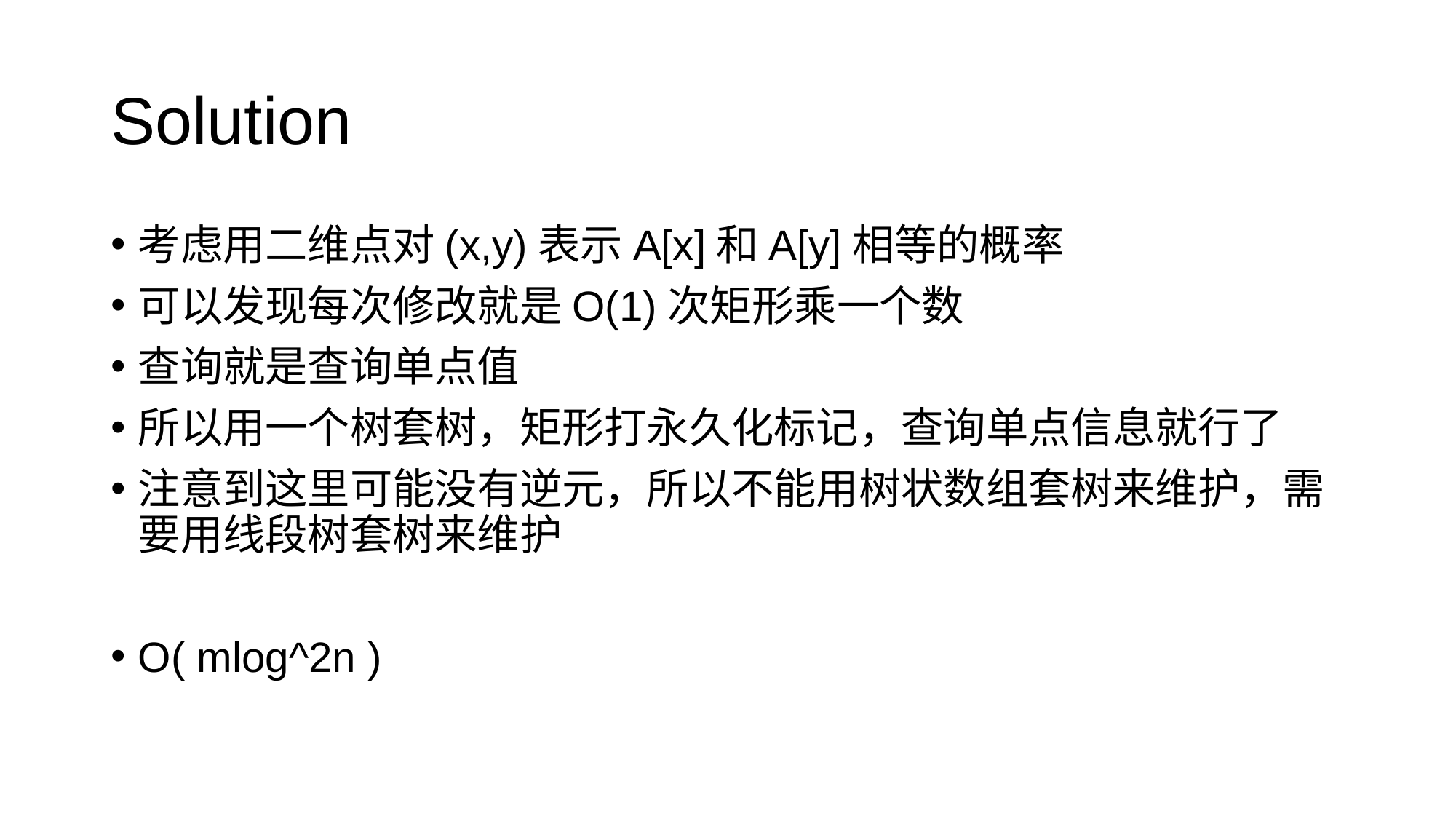

# Solution
考虑用二维点对(x,y)表示A[x]和A[y]相等的概率
可以发现每次修改就是O(1)次矩形乘一个数
查询就是查询单点值
所以用一个树套树，矩形打永久化标记，查询单点信息就行了
注意到这里可能没有逆元，所以不能用树状数组套树来维护，需要用线段树套树来维护

O( mlog^2n )